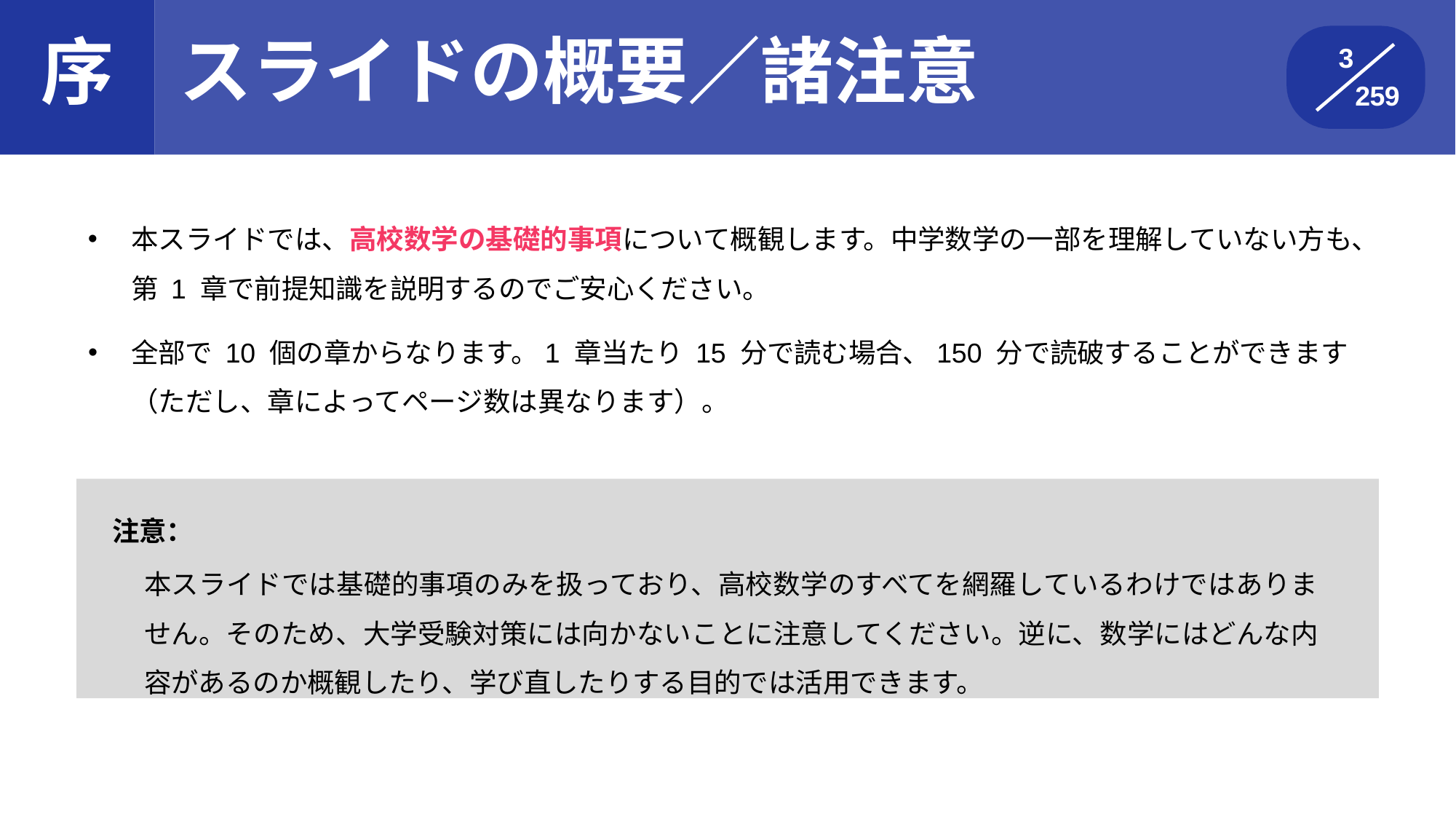

スライドの概要／諸注意
# 序
3
259
本スライドでは、高校数学の基礎的事項について概観します。中学数学の一部を理解していない方も、第 1 章で前提知識を説明するのでご安心ください。
全部で 10 個の章からなります。1 章当たり 15 分で読む場合、150 分で読破することができます
（ただし、章によってページ数は異なります）。

注意：
本スライドでは基礎的事項のみを扱っており、高校数学のすべてを網羅しているわけではありません。そのため、大学受験対策には向かないことに注意してください。逆に、数学にはどんな内容があるのか概観したり、学び直したりする目的では活用できます。